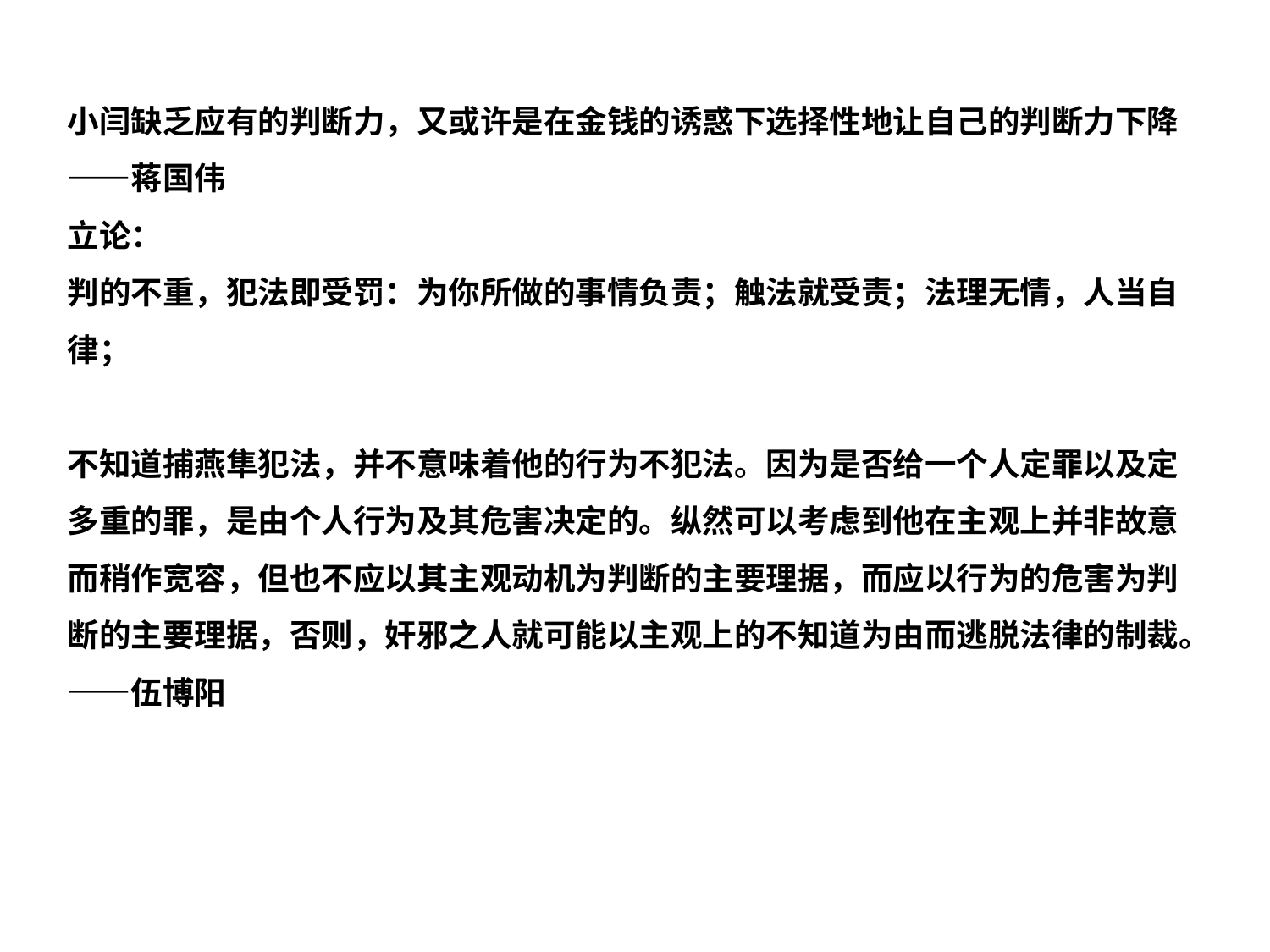

小闫缺乏应有的判断力，又或许是在金钱的诱惑下选择性地让自己的判断力下降——蒋国伟
立论：
判的不重，犯法即受罚：为你所做的事情负责；触法就受责；法理无情，人当自律；

不知道捕燕隼犯法，并不意味着他的行为不犯法。因为是否给一个人定罪以及定多重的罪，是由个人行为及其危害决定的。纵然可以考虑到他在主观上并非故意而稍作宽容，但也不应以其主观动机为判断的主要理据，而应以行为的危害为判断的主要理据，否则，奸邪之人就可能以主观上的不知道为由而逃脱法律的制裁。——伍博阳